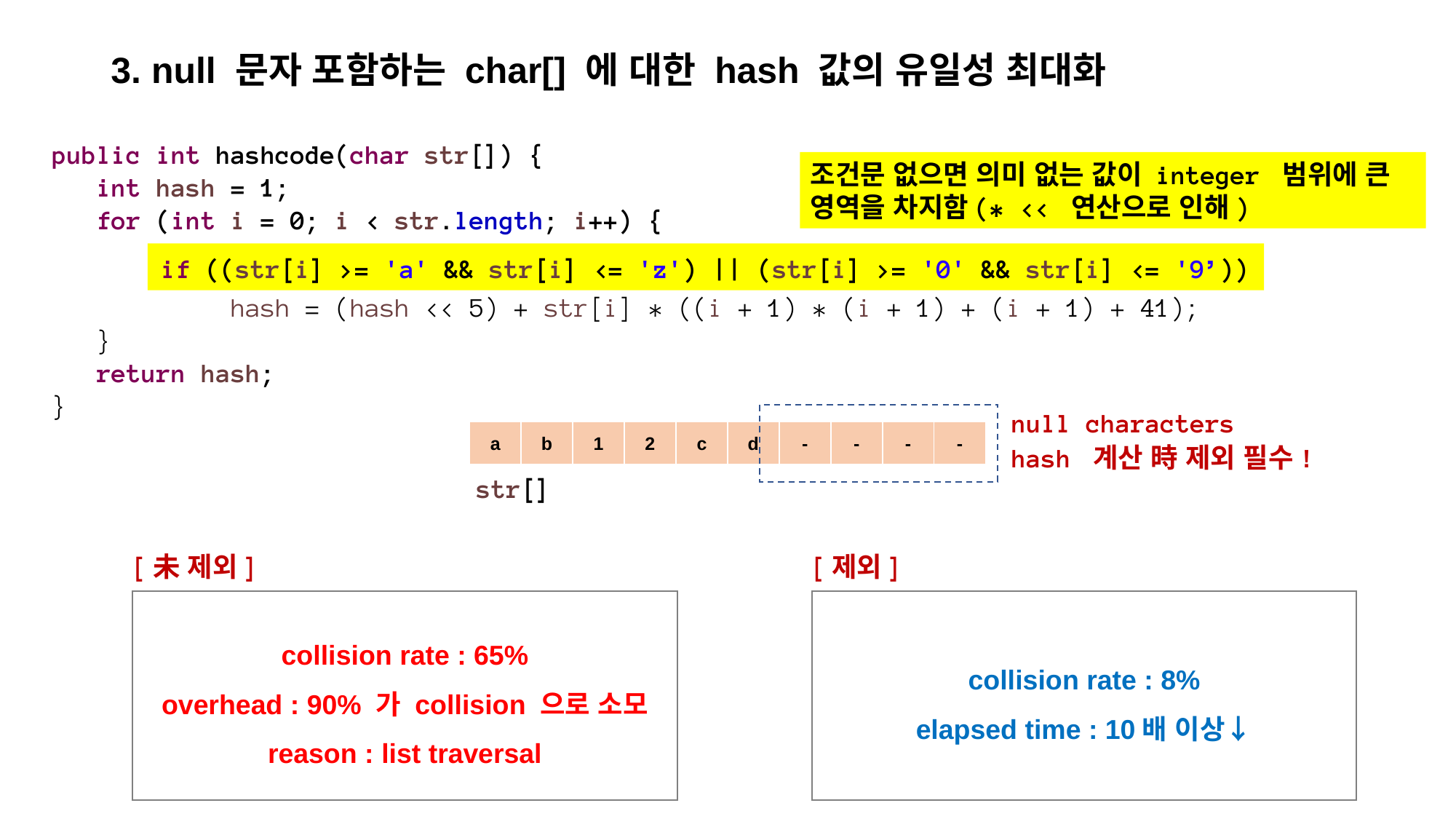

# 3. null 문자 포함하는 char[] 에 대한 hash 값의 유일성 최대화
public int hashcode(char str[]) {
   int hash = 1;
   for (int i = 0; i < str.length; i++) {

	if ((str[i] >= 'a' && str[i] <= 'z') || (str[i] >= '0' && str[i] <= '9’))

            hash = (hash << 5) + str[i] * ((i + 1) * (i + 1) + (i + 1) + 41);
   }
   return hash;
}
조건문 없으면 의미 없는 값이 integer 범위에 큰 영역을 차지함(* << 연산으로 인해)

null characters

| a | b | 1 | 2 | c | d | - | - | - | - |
| --- | --- | --- | --- | --- | --- | --- | --- | --- | --- |
hash 계산 時 제외 필수!
str[]
[未 제외]
[제외]
collision rate : 65%
overhead : 90% 가 collision 으로 소모
reason : list traversal
collision rate : 8%
elapsed time : 10배 이상↓